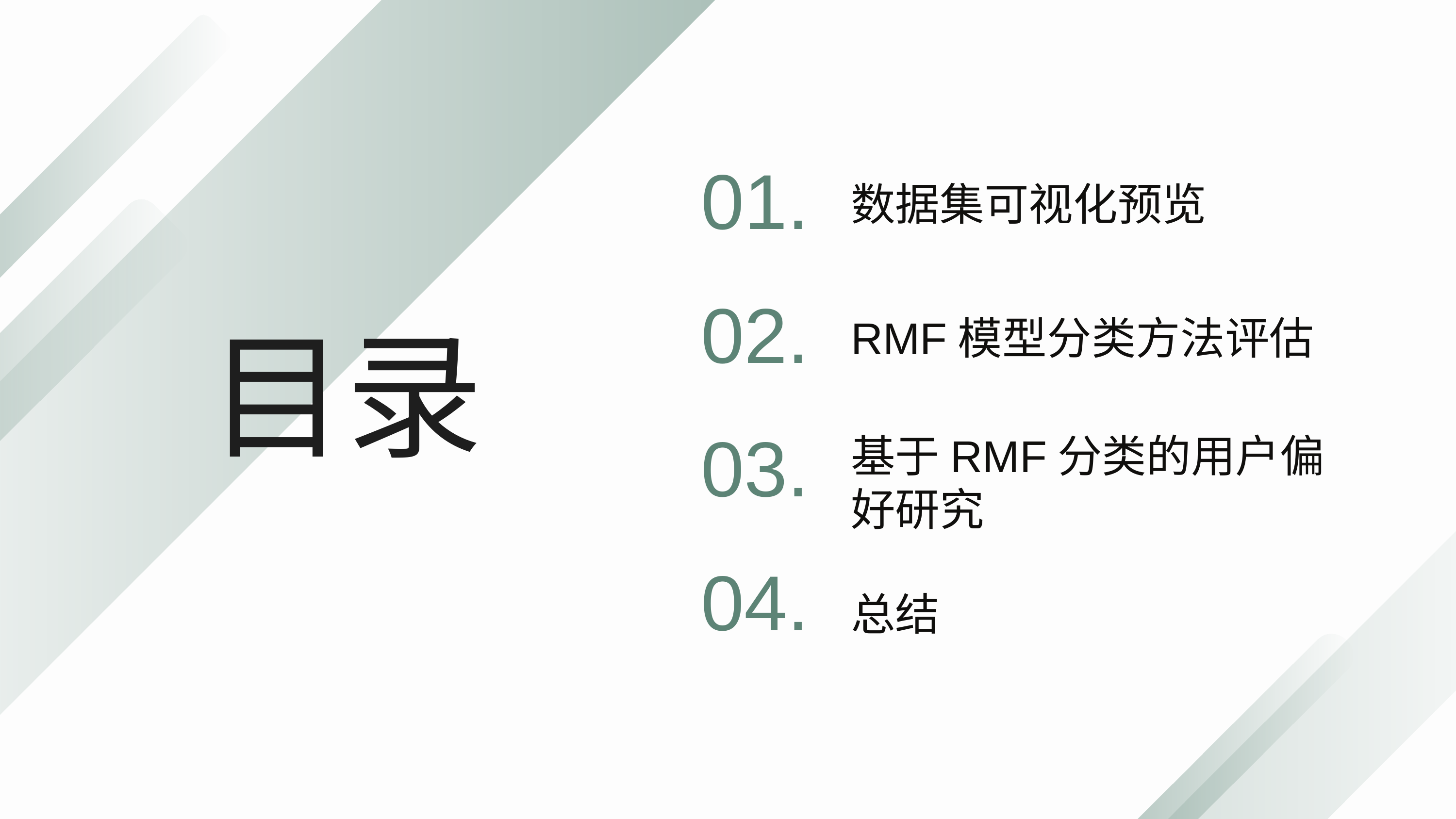

01.
数据集可视化预览

02.

目录
RMF模型分类方法评估
03.
基于RMF分类的用户偏好研究
04.
总结